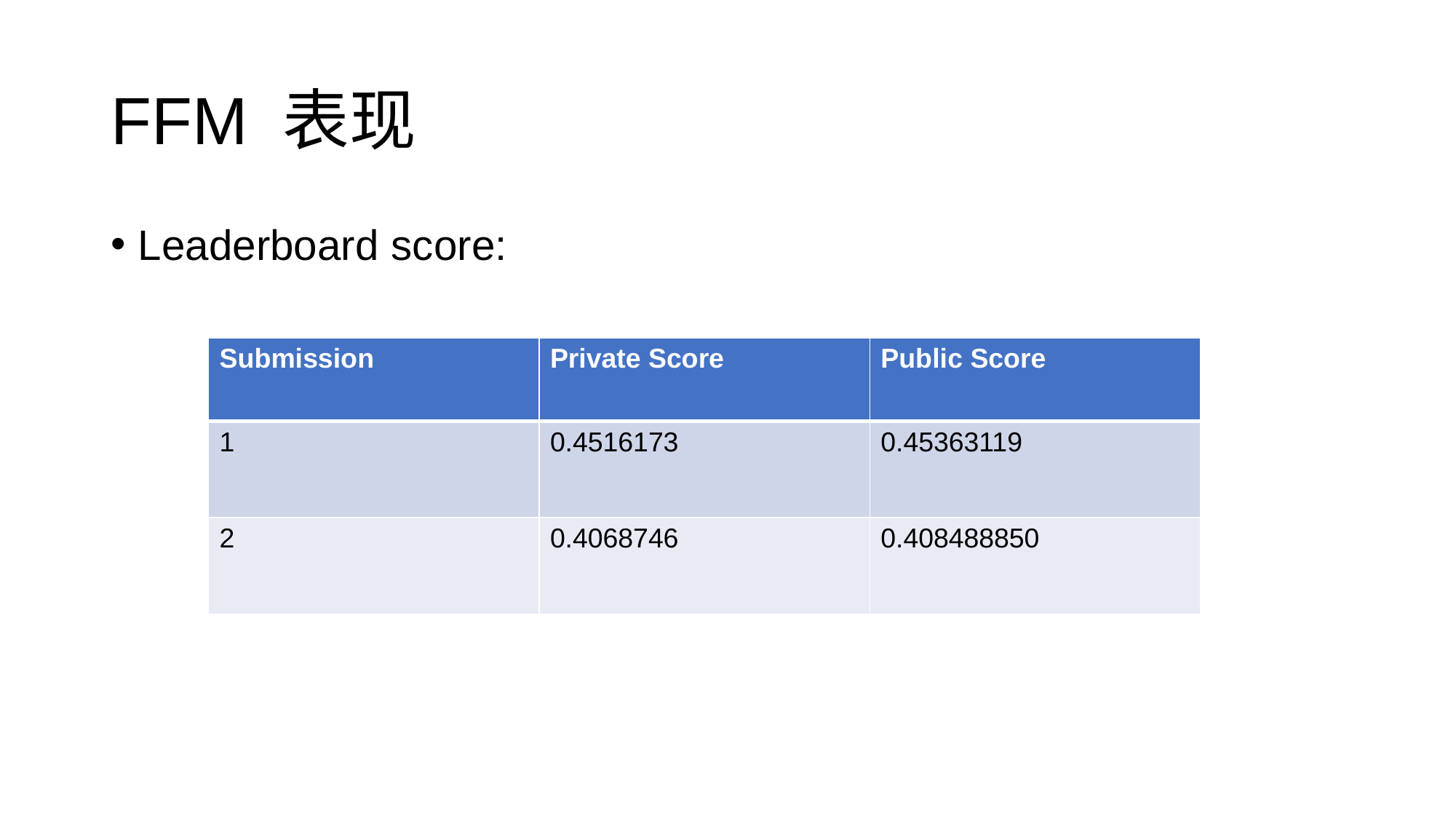

# FFM 表现
Leaderboard score:

| Submission | Private Score | Public Score |
| --- | --- | --- |
| 1 | 0.4516173 | 0.45363119 |
| 2 | 0.4068746 | 0.408488850 |